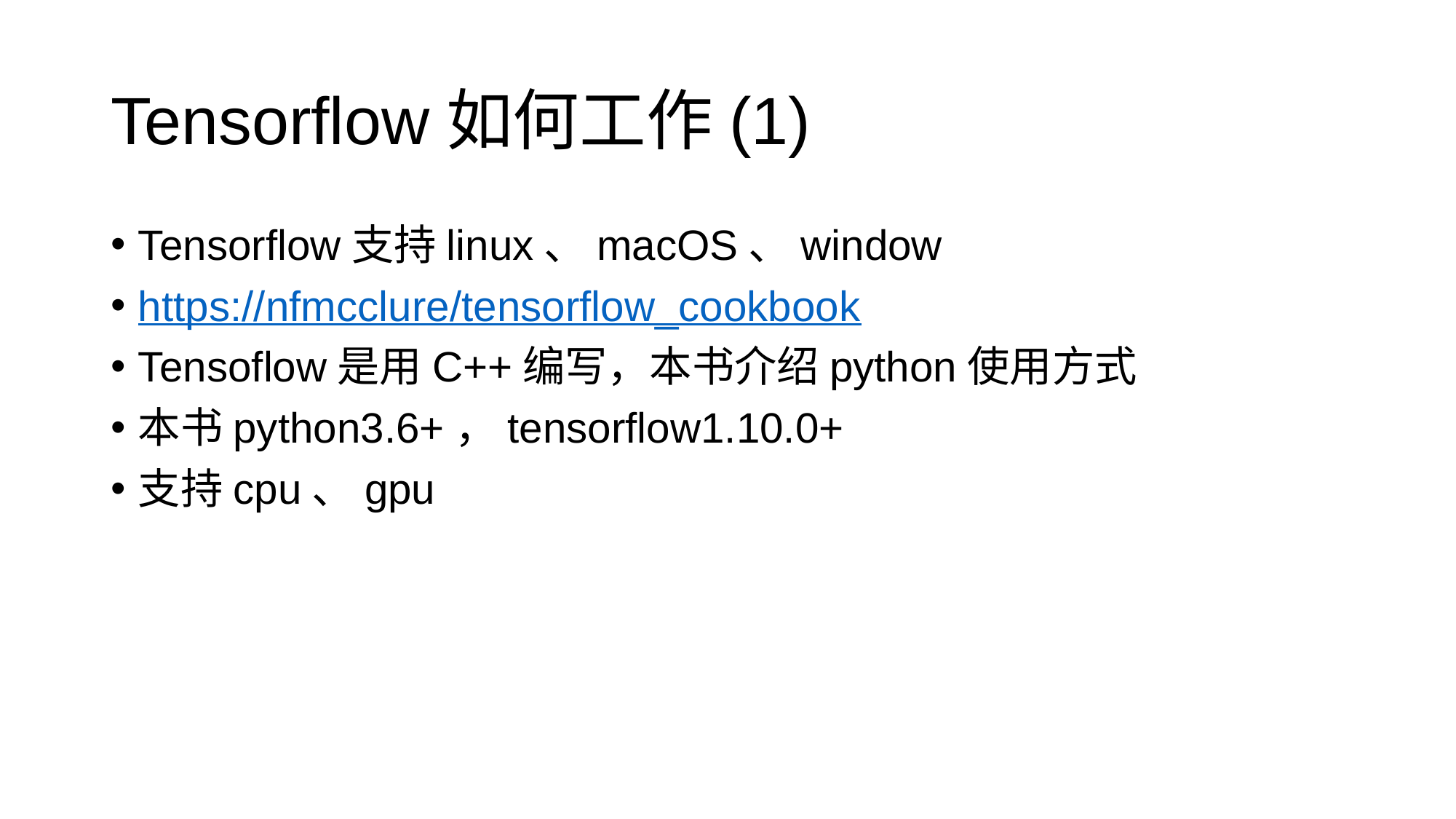

# Tensorflow如何工作(1)
Tensorflow支持linux、macOS、window
https://nfmcclure/tensorflow_cookbook
Tensoflow是用C++编写，本书介绍python使用方式
本书python3.6+，tensorflow1.10.0+
支持cpu、gpu